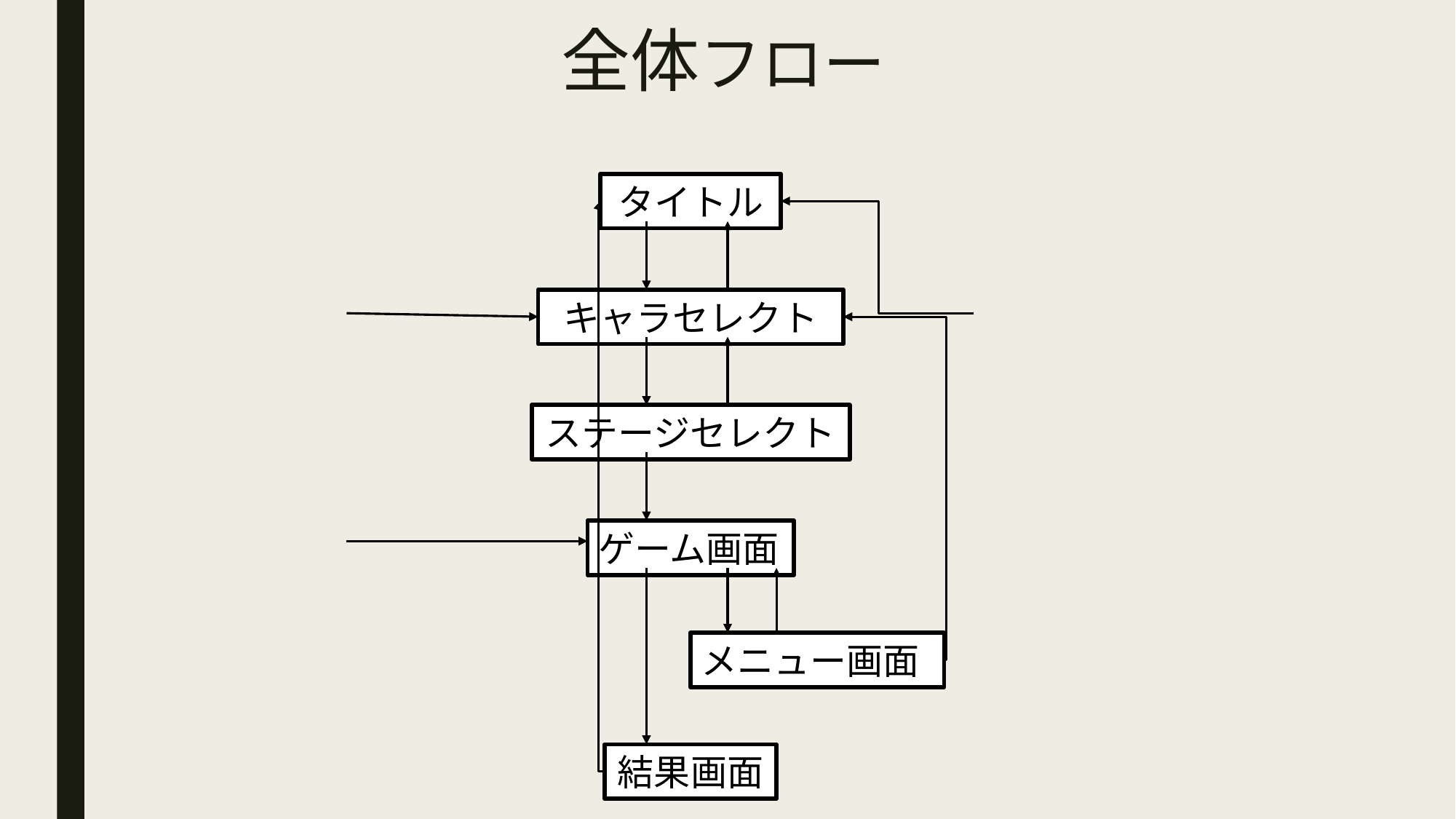

# 全体フロー
タイトル
キャラセレクト
ステージセレクト
ゲーム画面
メニュー画面
結果画面